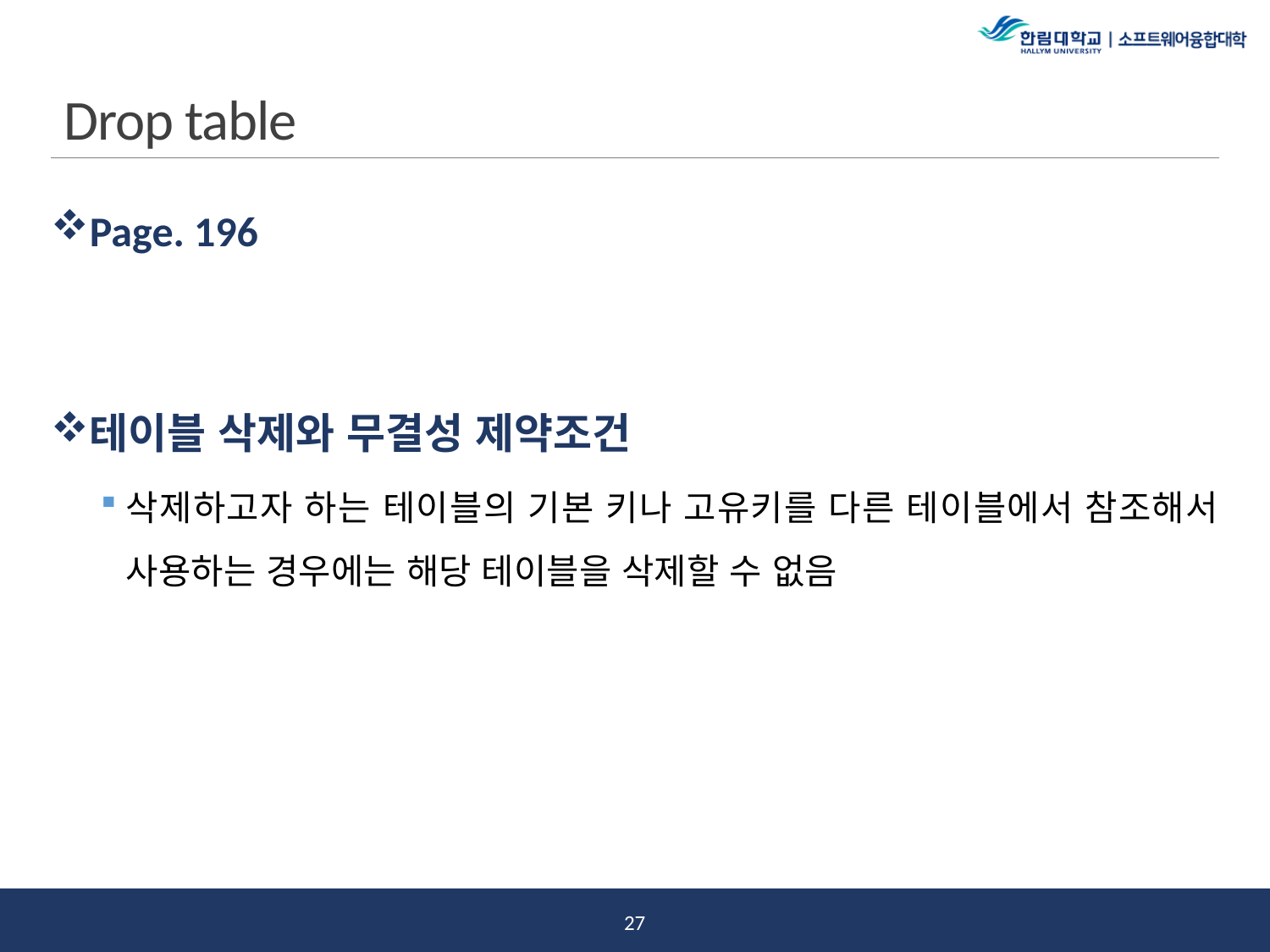

# Drop table
Page. 196

테이블 삭제와 무결성 제약조건
삭제하고자 하는 테이블의 기본 키나 고유키를 다른 테이블에서 참조해서 사용하는 경우에는 해당 테이블을 삭제할 수 없음
27